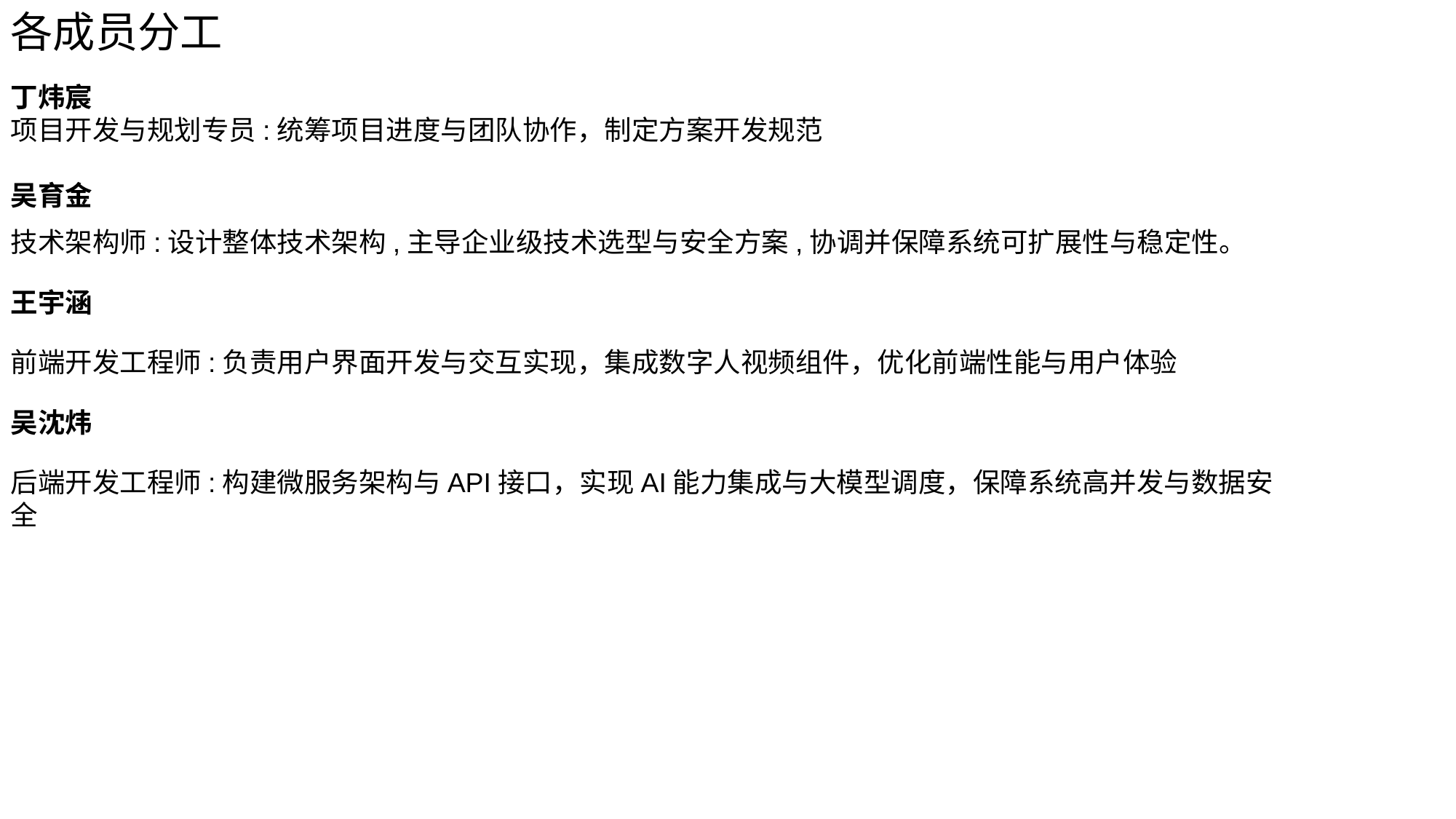

各成员分工
丁炜宸
项目开发与规划专员:统筹项目进度与团队协作，制定方案开发规范

吴育金
技术架构师:设计整体技术架构,主导企业级技术选型与安全方案,协调并保障系统可扩展性与稳定性。
王宇涵
前端开发工程师:负责用户界面开发与交互实现，集成数字人视频组件，优化前端性能与用户体验
吴沈炜
后端开发工程师:构建微服务架构与API接口，实现AI能力集成与大模型调度，保障系统高并发与数据安全